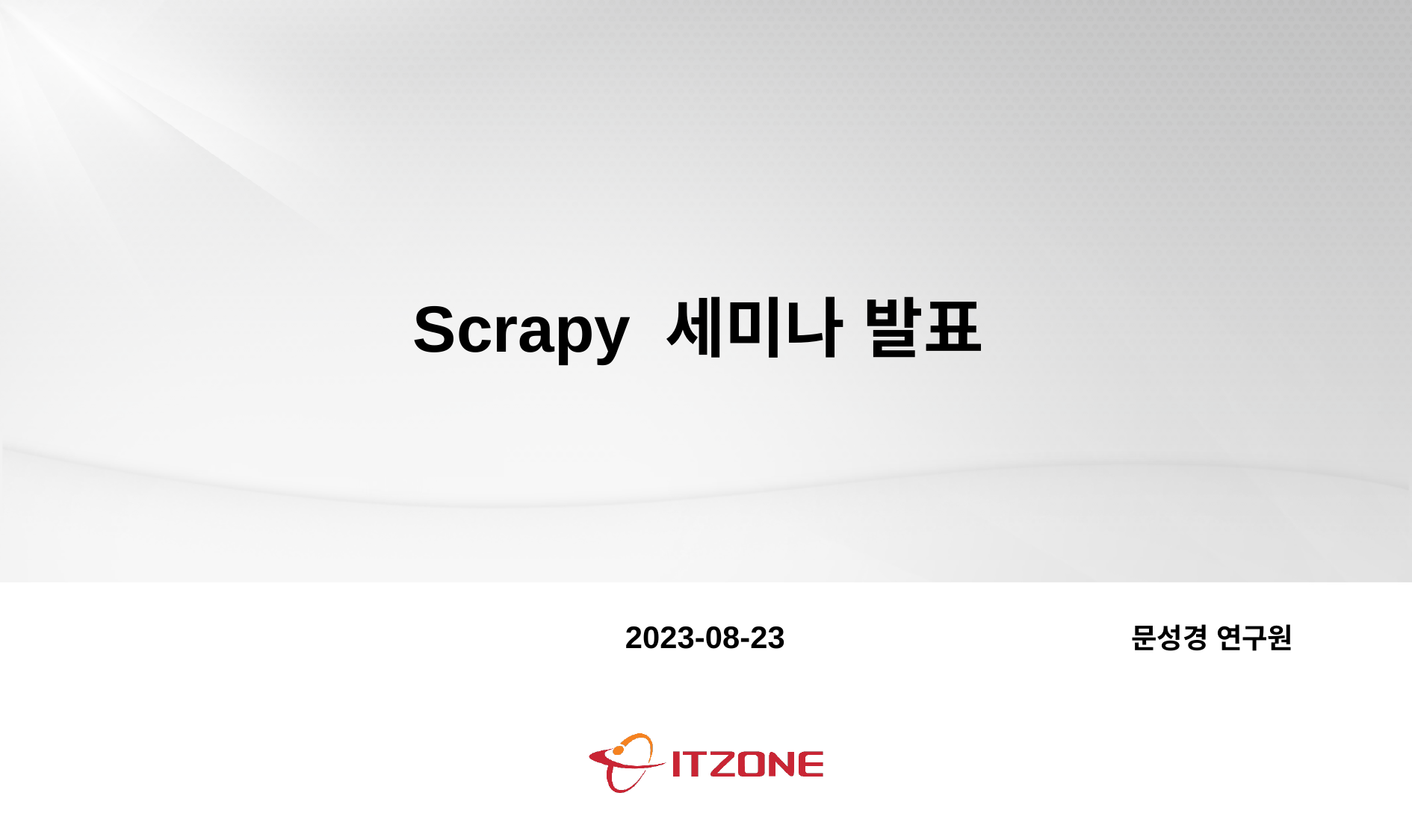

# Scrapy 세미나 발표
2023-08-23
문성경 연구원